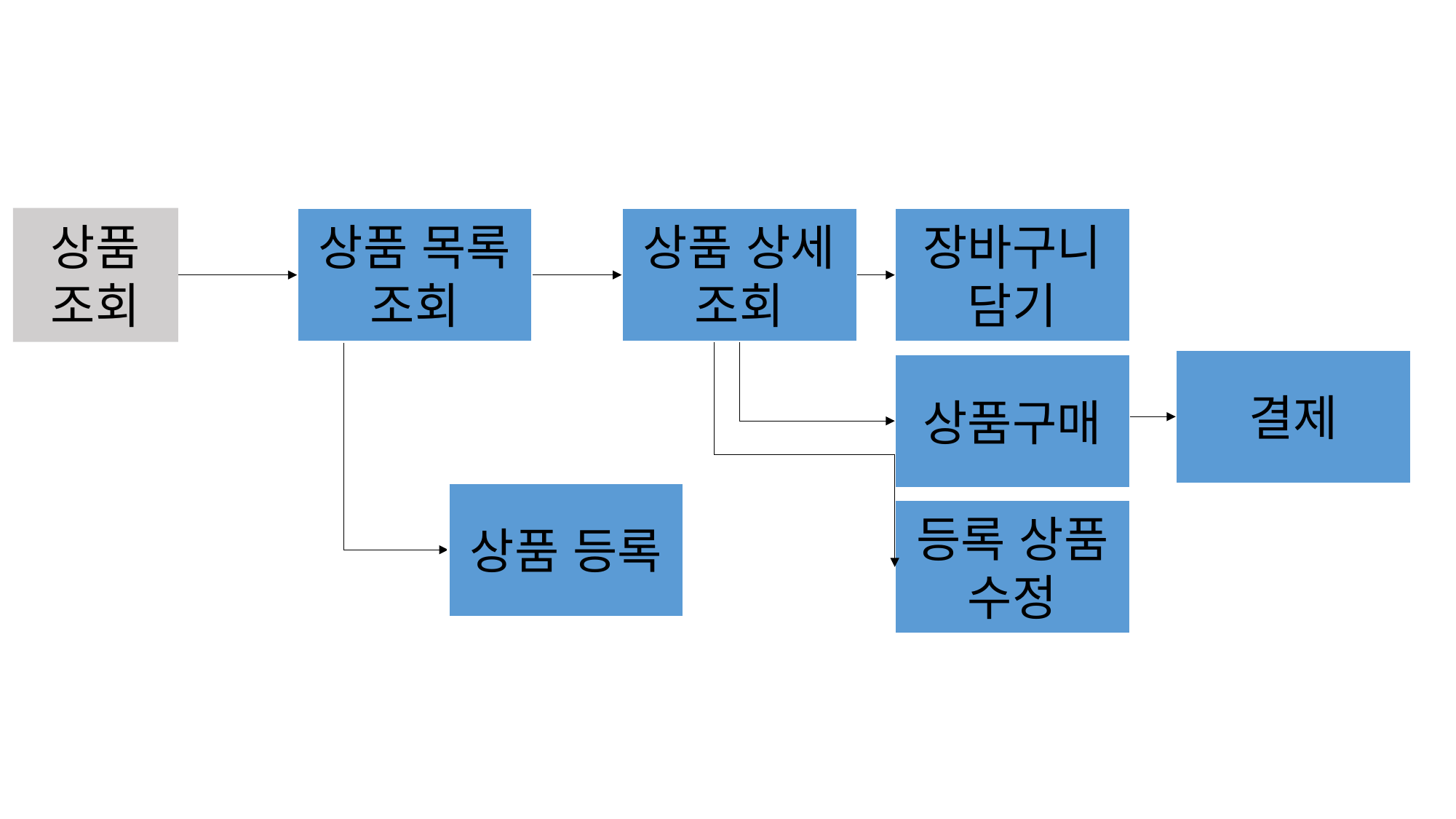

상품 조회
상품 목록 조회
상품 상세 조회
장바구니 담기
결제
상품구매
상품 등록
등록 상품 수정